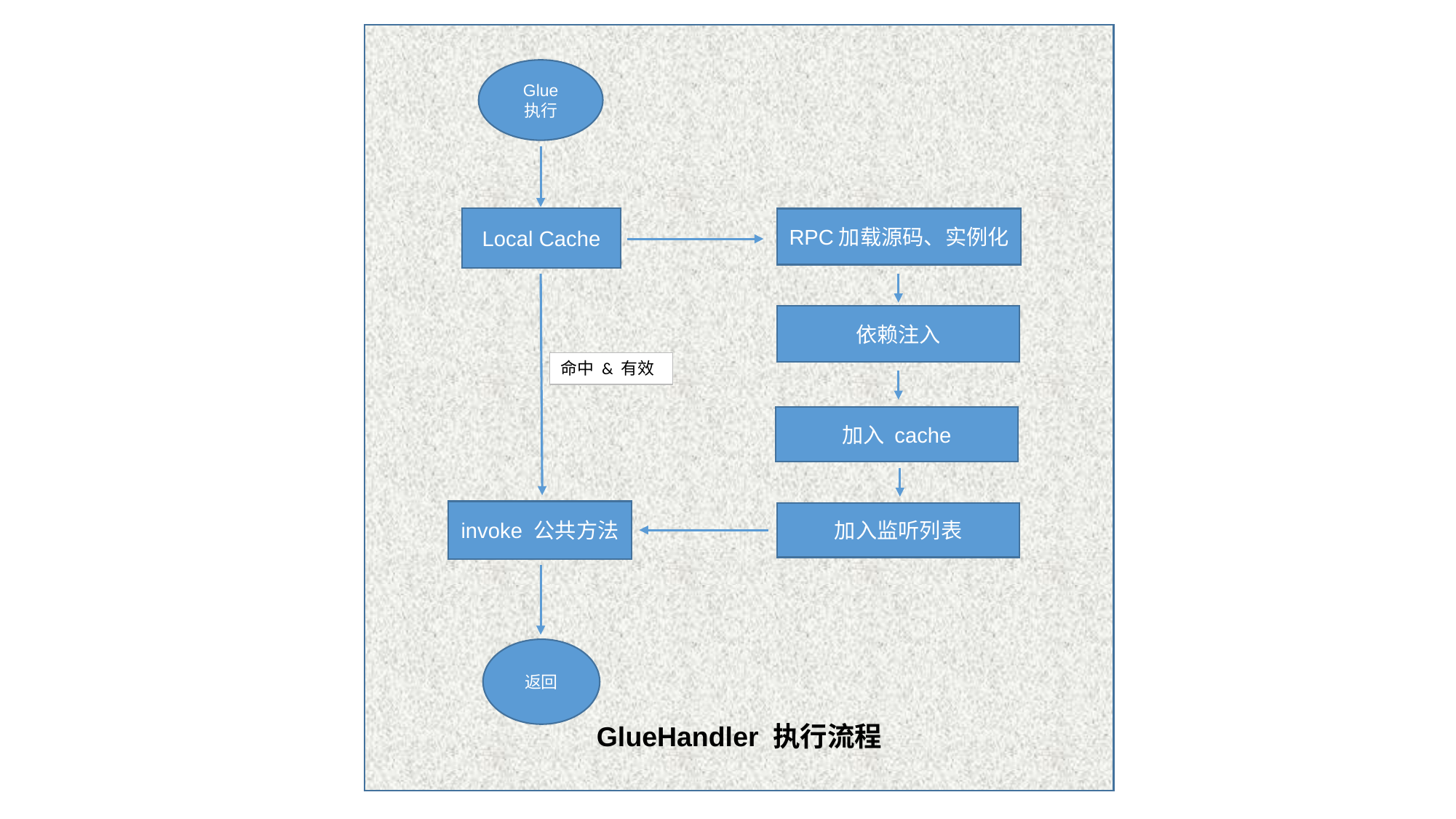

GlueHandler 执行流程
Glue
执行
Local Cache
RPC加载源码、实例化
依赖注入
命中 & 有效
加入 cache
invoke 公共方法
加入监听列表
返回